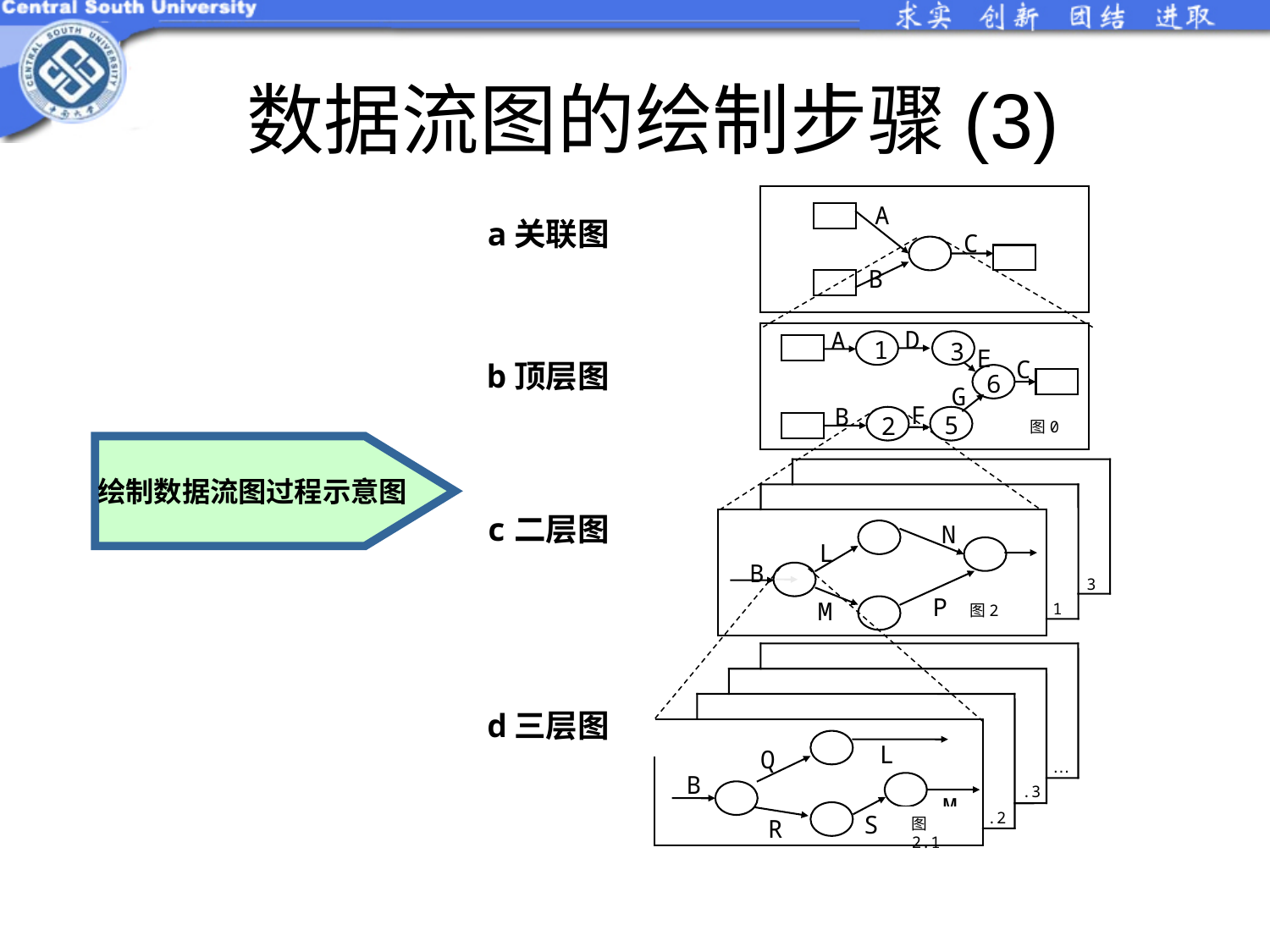

# 数据流图的绘制步骤(3)

A
a关联图
C

B

D
A

1
3

E
C

b顶层图
6

G

F

B
5
2

图0

N

L

B

3

P

M
1
图2

c二层图

d三层图

L
Q

…

B

.3

M

.2

S
图2.1
R

绘制数据流图过程示意图